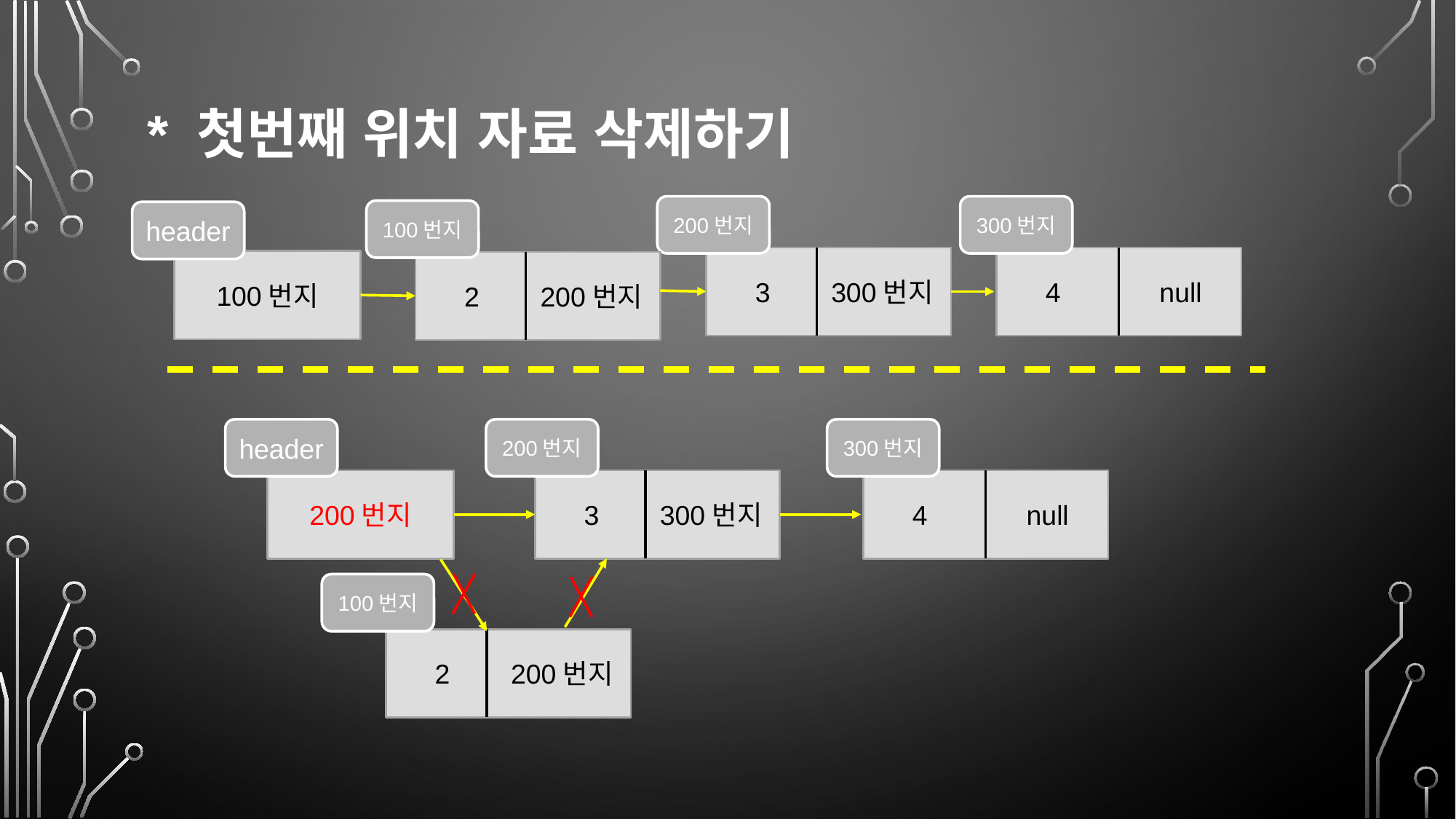

* 첫번째 위치 자료 삭제하기
200번지
300번지
100번지
header
     3        300번지
     4             null
100번지
     2        200번지
header
200번지
300번지
200번지
     3        300번지
     4             null
100번지
     2        200번지